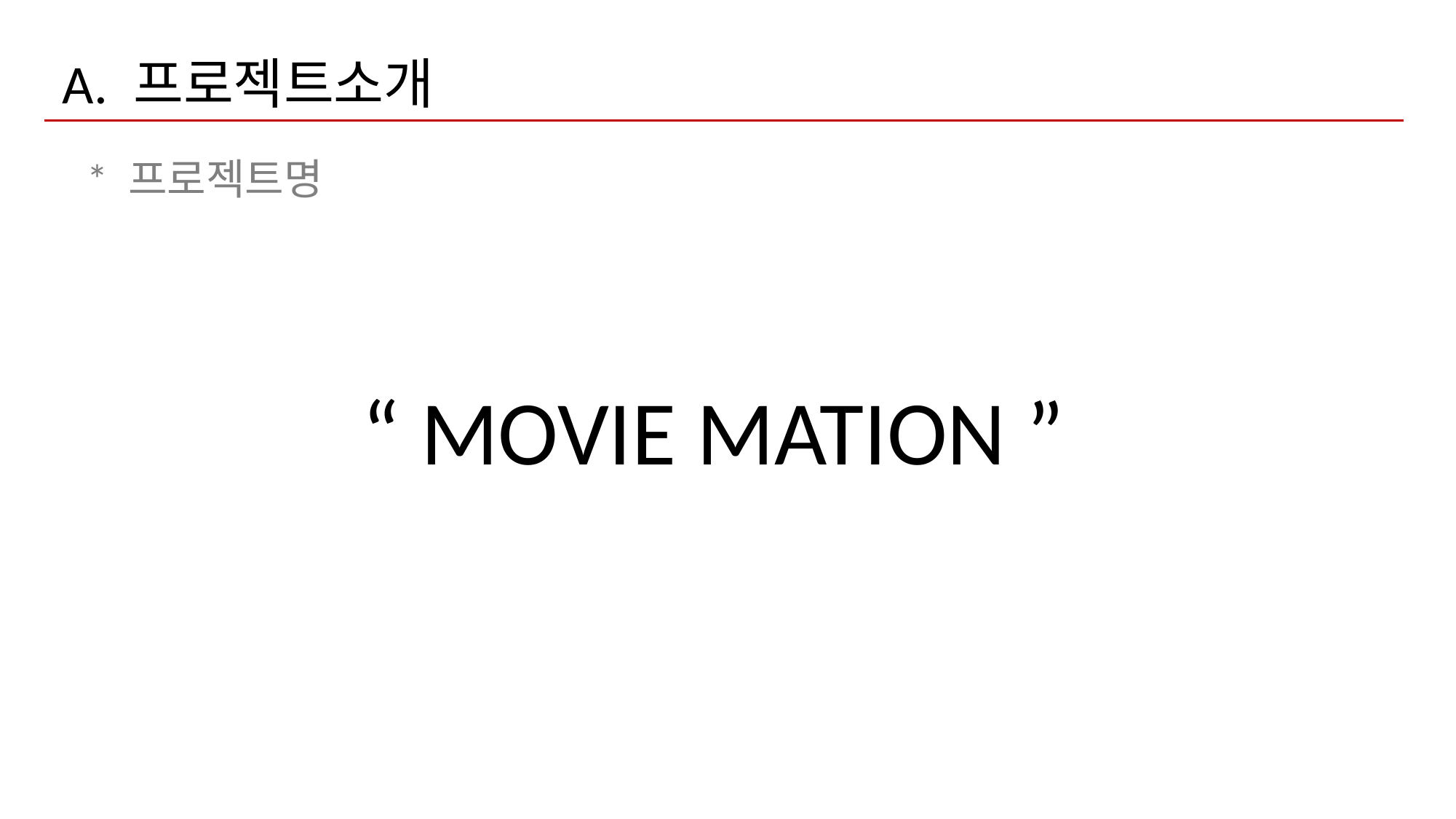

A. 프로젝트소개
* 프로젝트명
“ MOVIE MATION ”